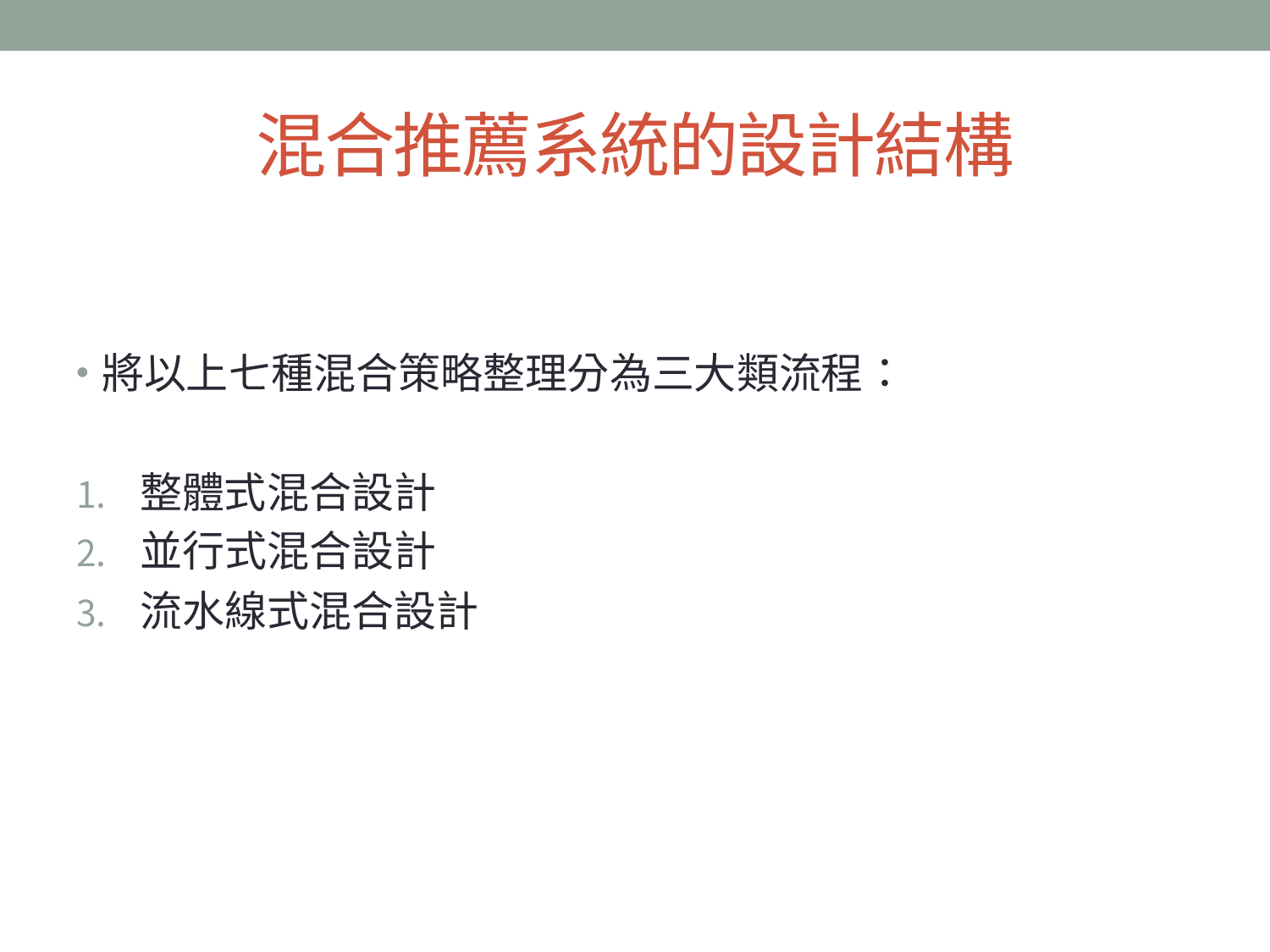

# 混合推薦系統的設計結構

將以上七種混合策略整理分為三大類流程：

整體式混合設計
並行式混合設計
流水線式混合設計